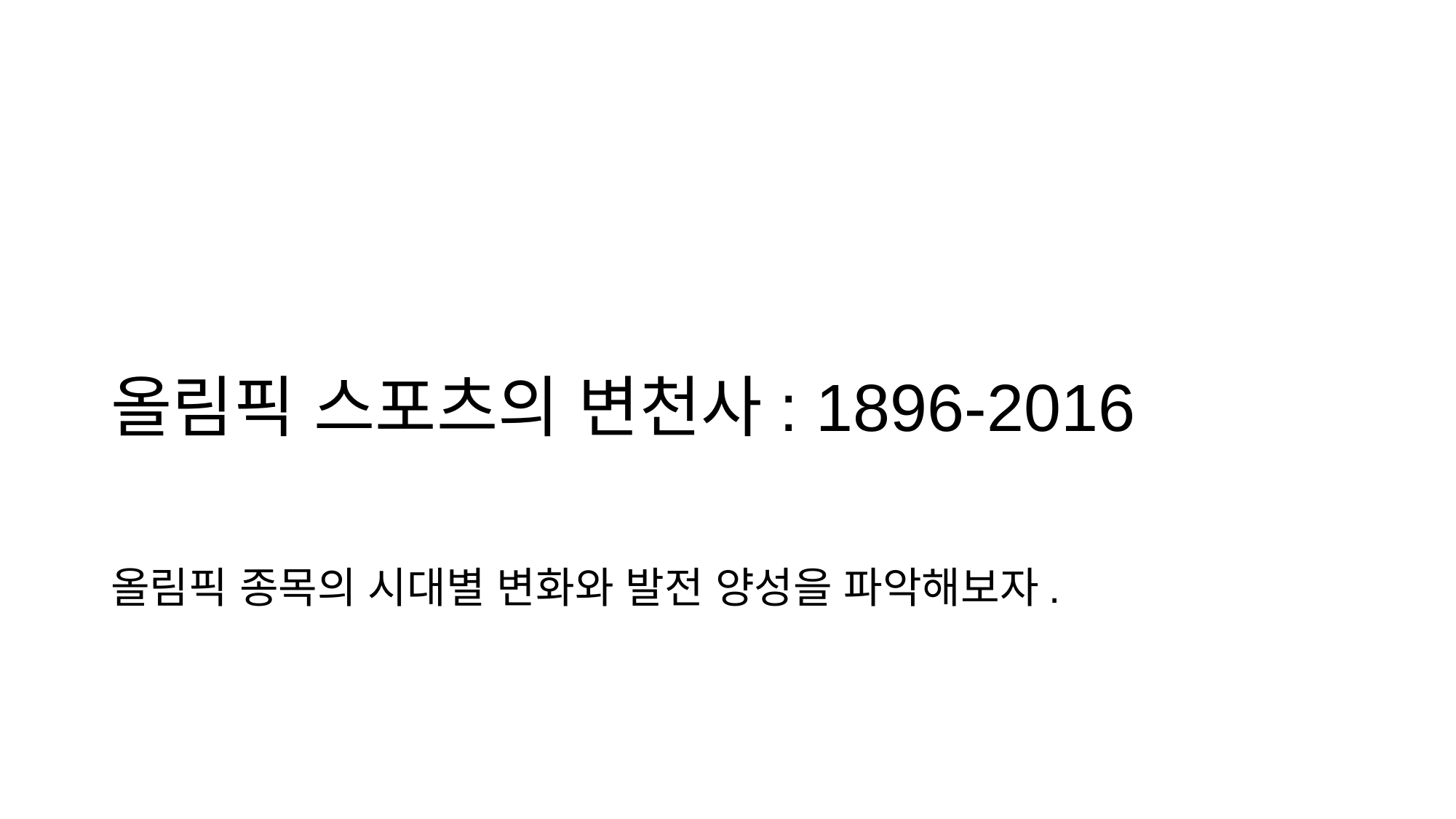

# 올림픽 스포츠의 변천사: 1896-2016
올림픽 종목의 시대별 변화와 발전 양성을 파악해보자.